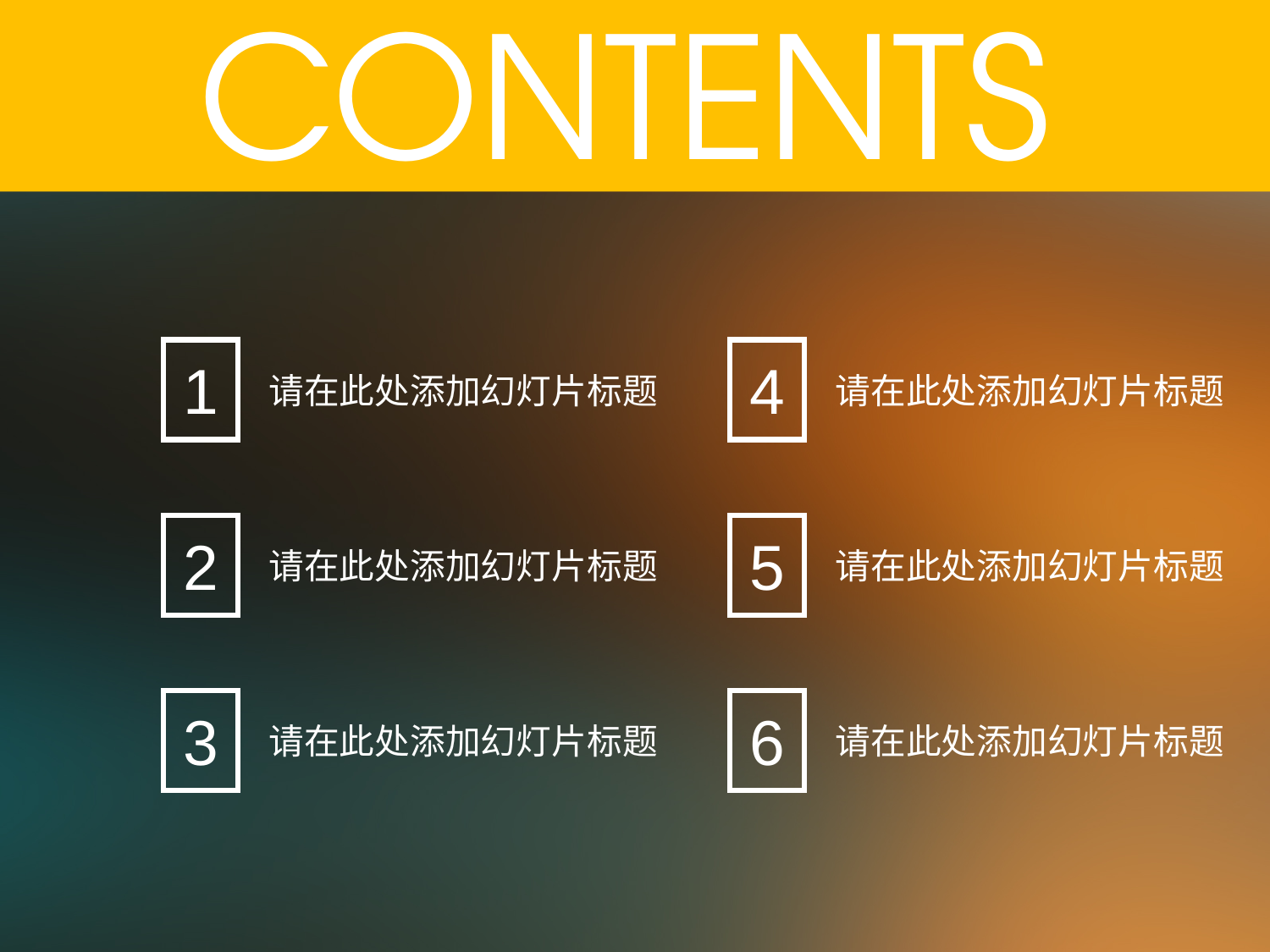

CONTENTS

1
4
 请在此处添加幻灯片标题
 请在此处添加幻灯片标题

2
5
 请在此处添加幻灯片标题
 请在此处添加幻灯片标题

3
6
 请在此处添加幻灯片标题
 请在此处添加幻灯片标题